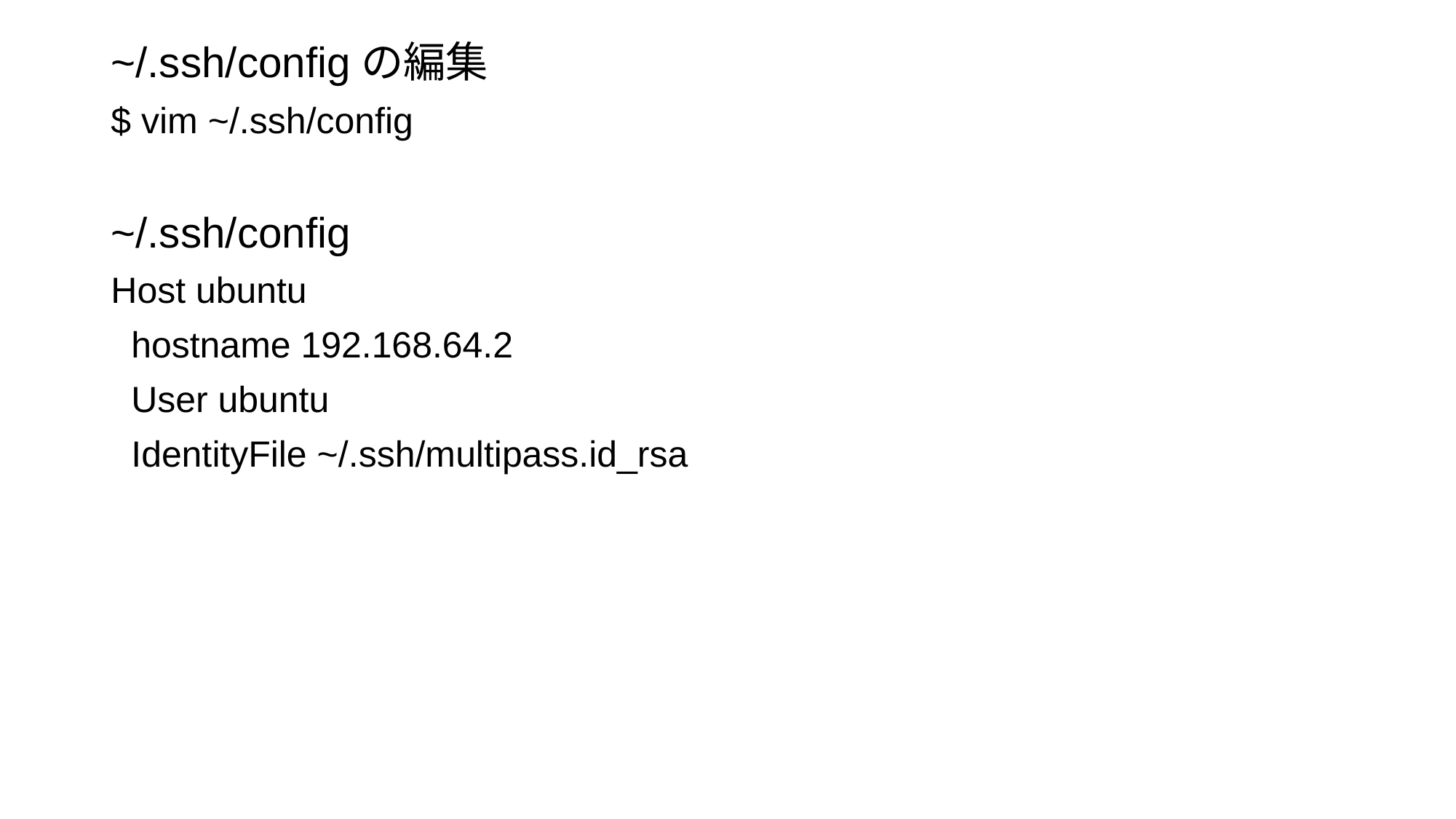

~/.ssh/configの編集
$ vim ~/.ssh/config

~/.ssh/config
Host ubuntu
  hostname 192.168.64.2
  User ubuntu
  IdentityFile ~/.ssh/multipass.id_rsa